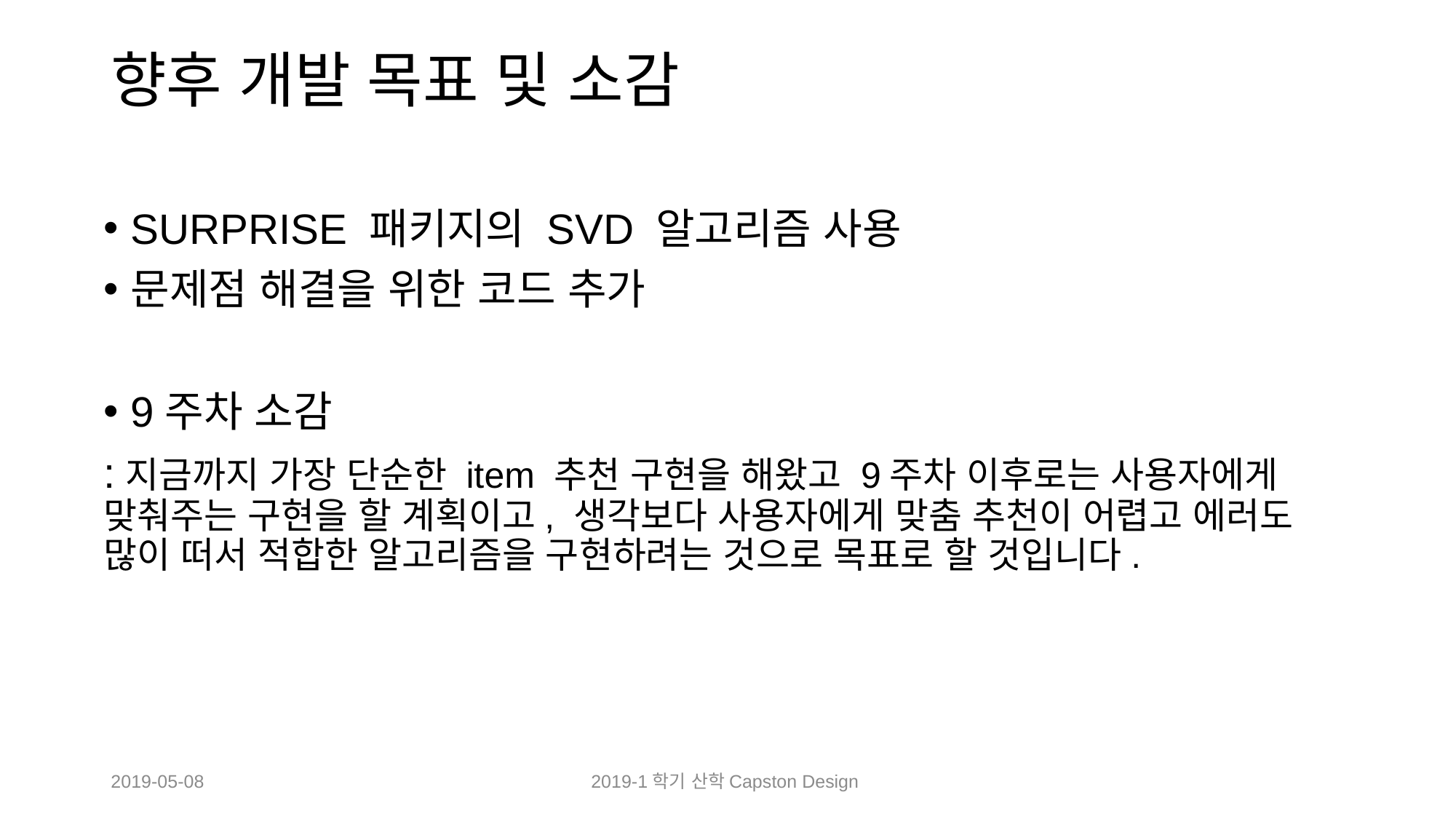

# 향후 개발 목표 및 소감
SURPRISE 패키지의 SVD 알고리즘 사용
문제점 해결을 위한 코드 추가

9주차 소감
:지금까지 가장 단순한 item 추천 구현을 해왔고 9주차 이후로는 사용자에게 맞춰주는 구현을 할 계획이고, 생각보다 사용자에게 맞춤 추천이 어렵고 에러도 많이 떠서 적합한 알고리즘을 구현하려는 것으로 목표로 할 것입니다.

2019-05-08
2019-1학기 산학Capston Design